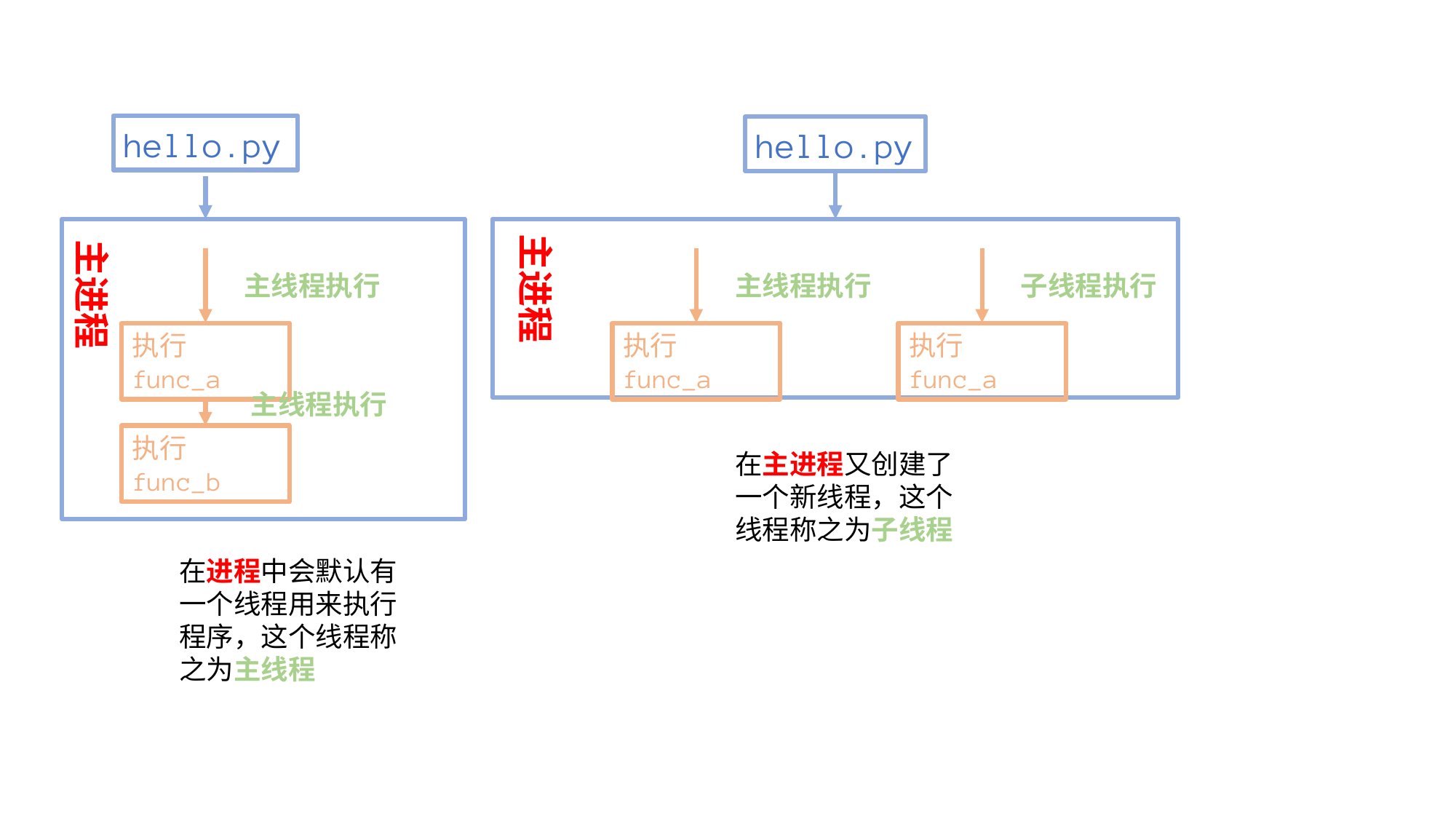

hello.py
hello.py

主进程
主进程
主线程执行
子线程执行
主线程执行
执行func_a
执行func_a
执行func_a
主线程执行
执行func_b
在主进程又创建了一个新线程，这个线程称之为子线程
在进程中会默认有一个线程用来执行程序，这个线程称之为主线程